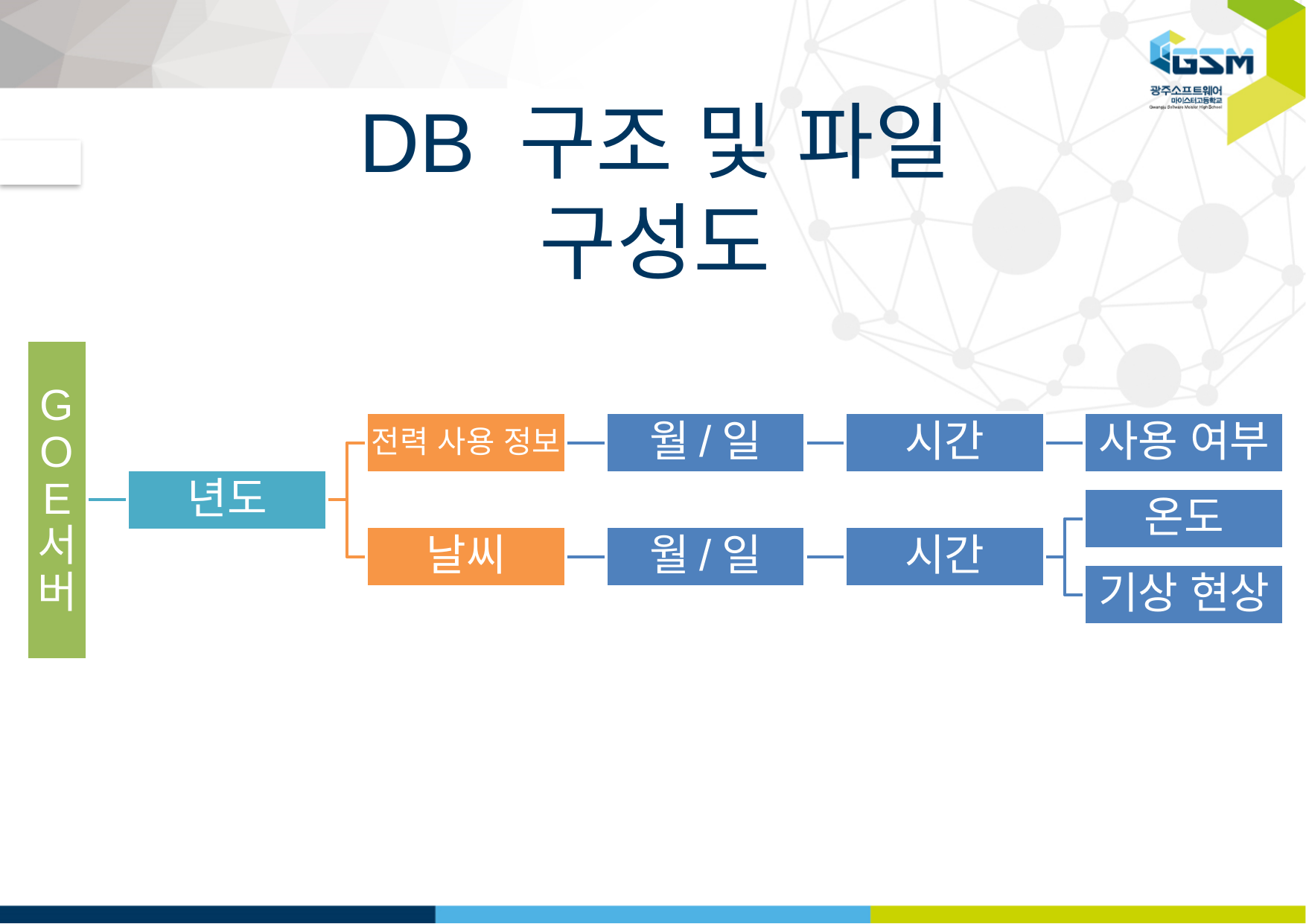

GOE 서버
년도
전력 사용 정보
월/일
시간
사용 여부
날씨
월/일
시간
온도
기상 현상
DB 구조 및 파일 구성도